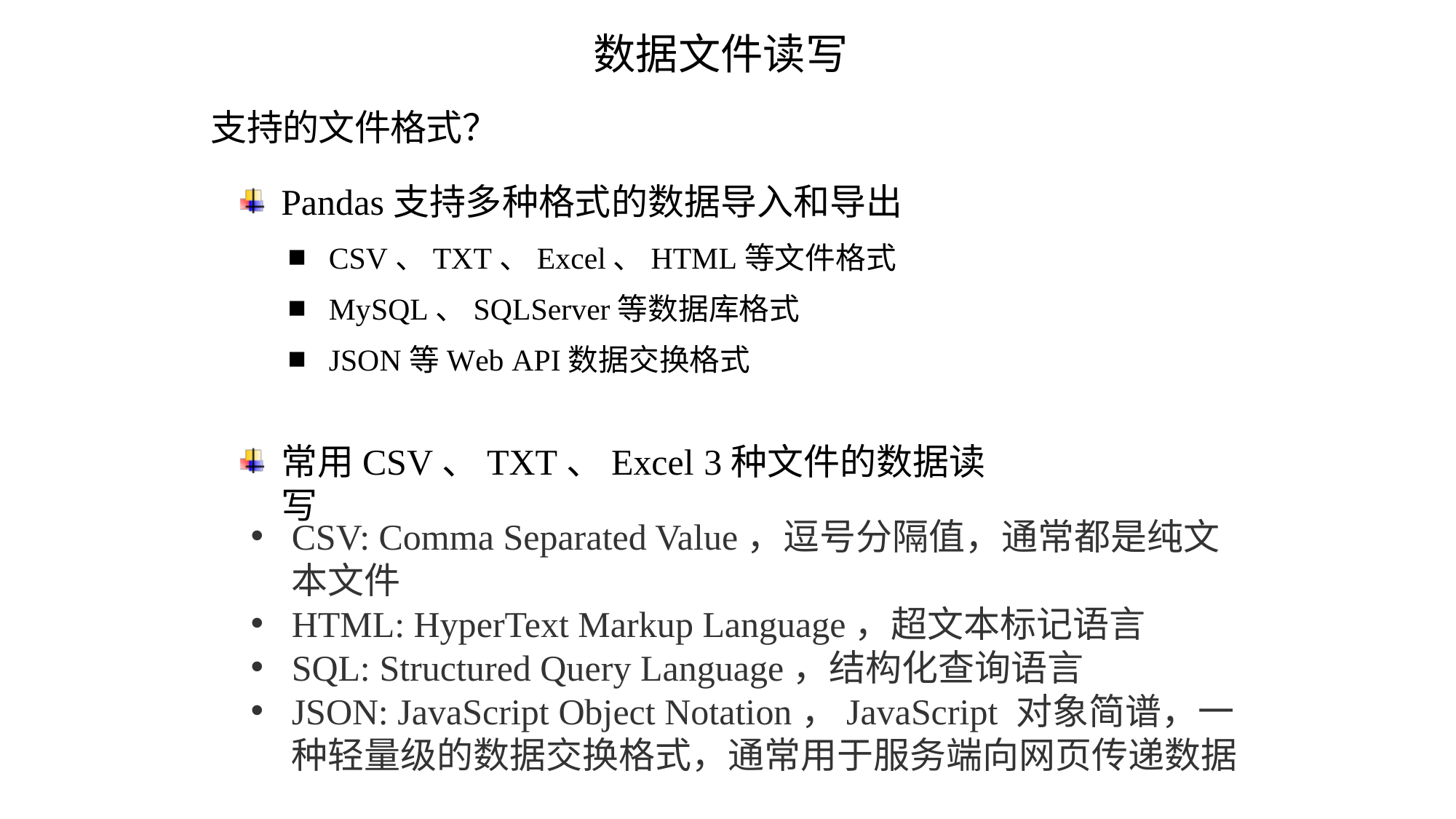

数据文件读写
# 支持的文件格式？
Pandas支持多种格式的数据导入和导出

CSV、TXT、Excel、HTML等文件格式

MySQL、SQLServer等数据库格式

JSON等Web API数据交换格式

常用CSV、TXT、Excel 3种文件的数据读写

CSV: Comma Separated Value，逗号分隔值，通常都是纯文本文件
HTML: HyperText Markup Language，超文本标记语言
SQL: Structured Query Language，结构化查询语言
JSON: JavaScript Object Notation，JavaScript 对象简谱，一种轻量级的数据交换格式，通常用于服务端向网页传递数据